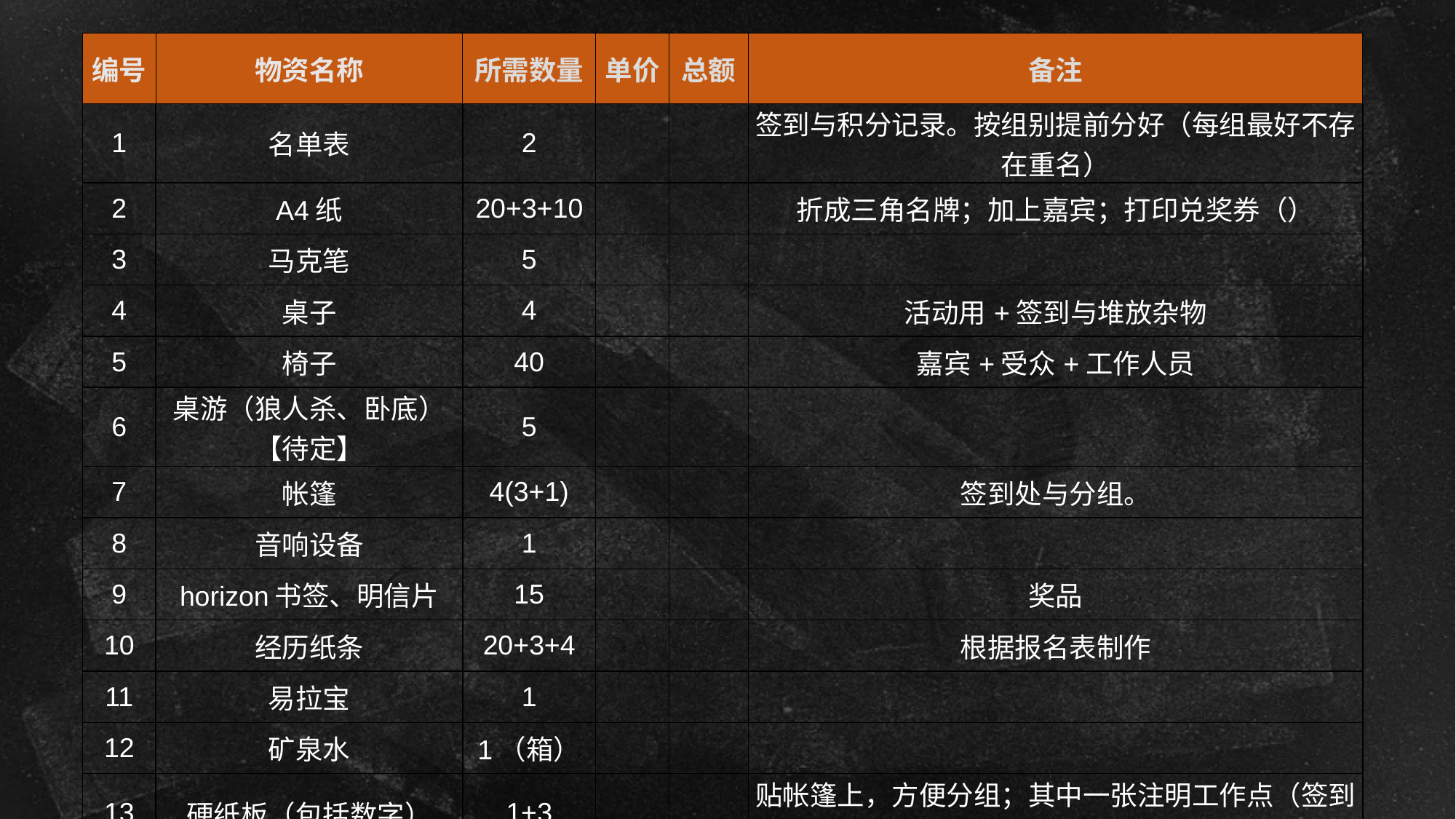

| 编号 | 物资名称 | 所需数量 | 单价 | 总额 | 备注 |
| --- | --- | --- | --- | --- | --- |
| 1 | 名单表 | 2 |  |  | 签到与积分记录。按组别提前分好（每组最好不存在重名） |
| 2 | A4纸 | 20+3+10 |  |  | 折成三角名牌；加上嘉宾；打印兑奖券（） |
| 3 | 马克笔 | 5 |  |  |  |
| 4 | 桌子 | 4 |  |  | 活动用+签到与堆放杂物 |
| 5 | 椅子 | 40 |  |  | 嘉宾+受众+工作人员 |
| 6 | 桌游（狼人杀、卧底）【待定】 | 5 |  |  |  |
| 7 | 帐篷 | 4(3+1) |  |  | 签到处与分组。 |
| 8 | 音响设备 | 1 |  |  |  |
| 9 | horizon书签、明信片 | 15 |  |  | 奖品 |
| 10 | 经历纸条 | 20+3+4 |  |  | 根据报名表制作 |
| 11 | 易拉宝 | 1 |  |  |  |
| 12 | 矿泉水 | 1（箱） |  |  |  |
| 13 | 硬纸板（包括数字） | 1+3 |  |  | 贴帐篷上，方便分组；其中一张注明工作点（签到处） |